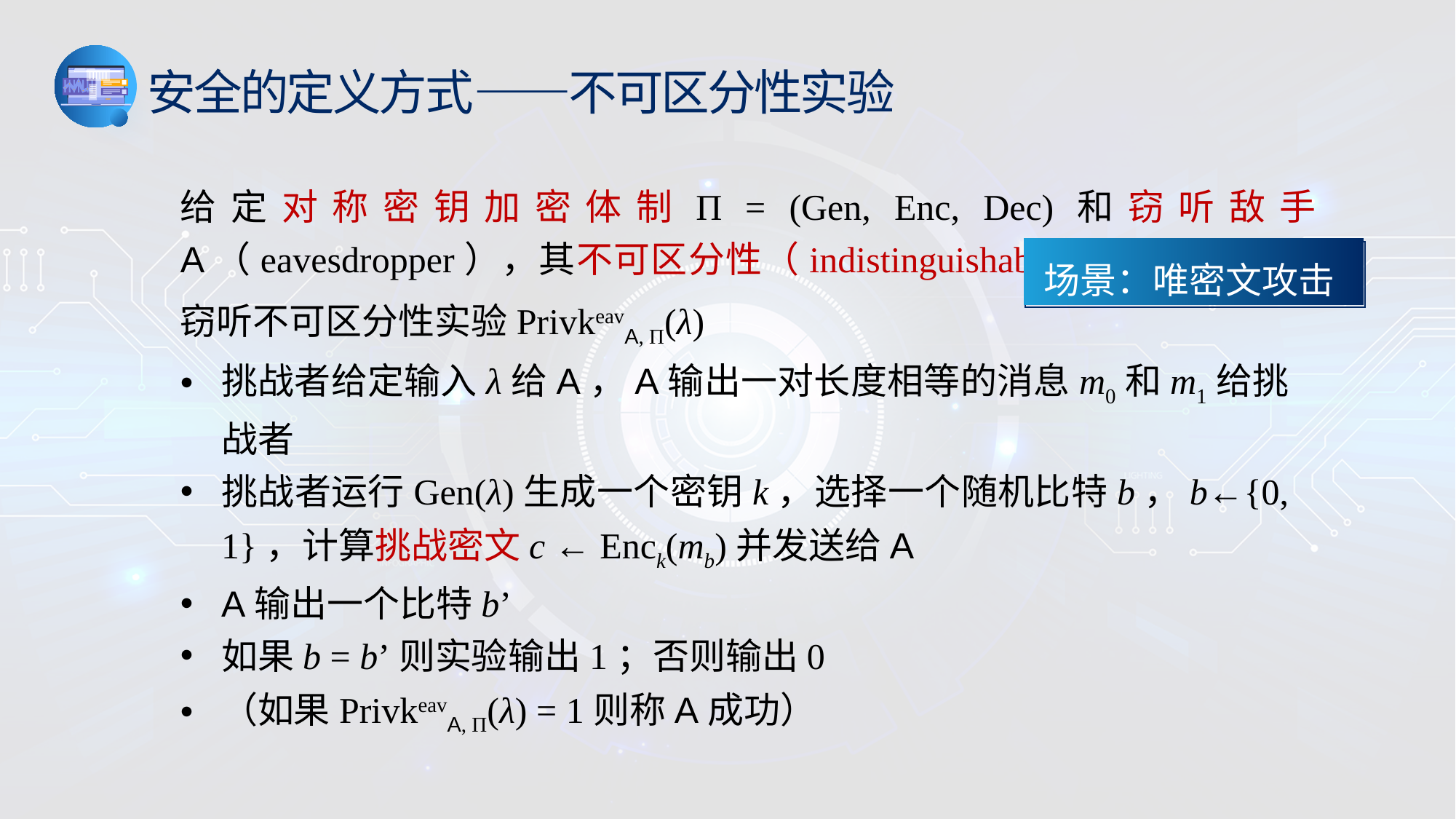

安全的定义方式——不可区分性实验

给定对称密钥加密体制Π = (Gen, Enc, Dec)和窃听敌手A（eavesdropper），其不可区分性（indistinguishability）实验定义为：

场景：唯密文攻击
窃听不可区分性实验PrivkeavA, Π(λ)
挑战者给定输入λ给A，A输出一对长度相等的消息m0和m1给挑战者
挑战者运行Gen(λ)生成一个密钥k，选择一个随机比特b，b←{0, 1}，计算挑战密文c ← Enck(mb)并发送给A
A输出一个比特b’
如果b = b’则实验输出1；否则输出0
（如果PrivkeavA, Π(λ) = 1则称A成功）